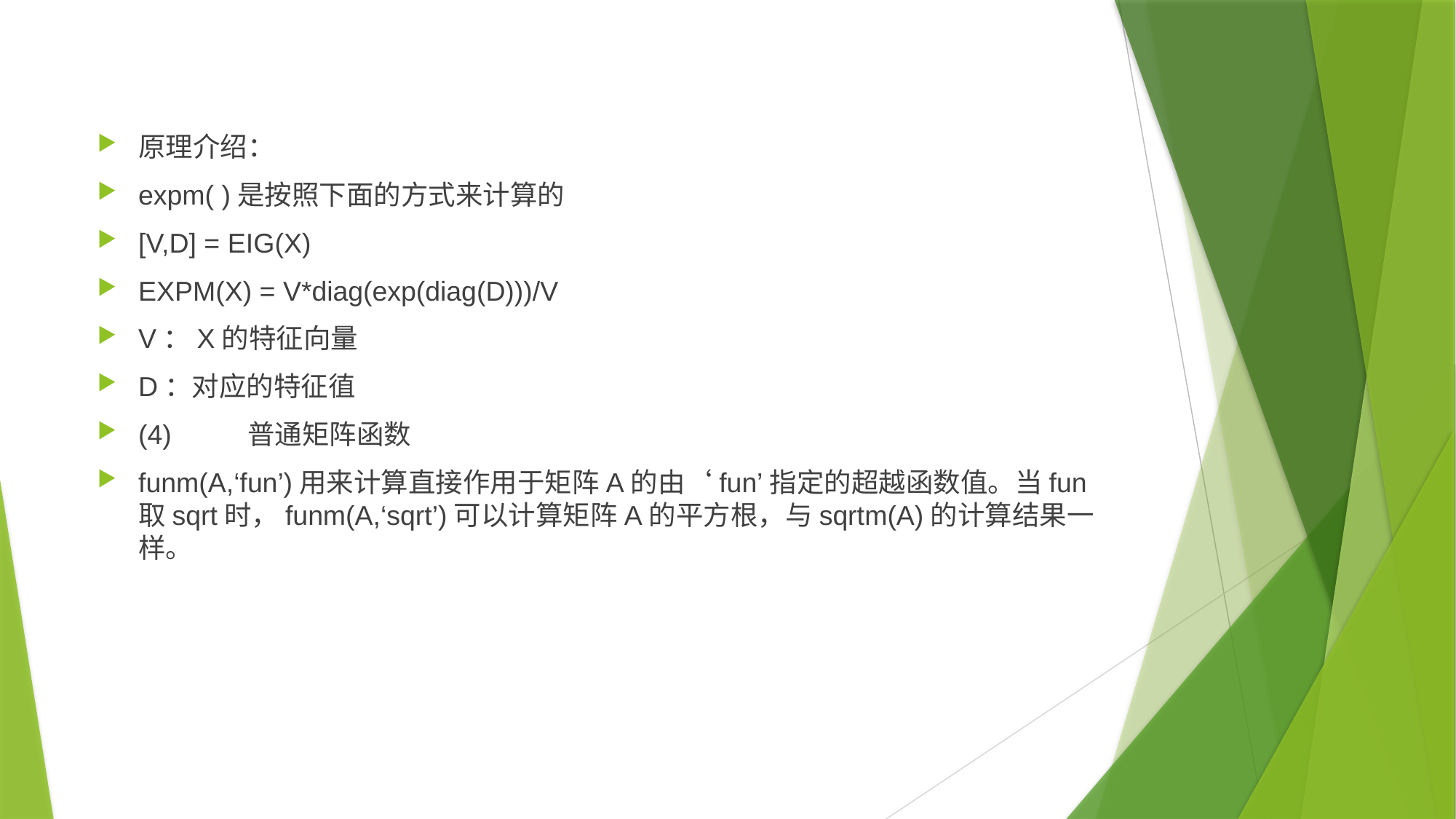

原理介绍：
expm( )是按照下面的方式来计算的
[V,D] = EIG(X)
EXPM(X) = V*diag(exp(diag(D)))/V
V：X的特征向量
D：对应的特征徝
(4)	普通矩阵函数
funm(A,‘fun’)用来计算直接作用于矩阵A的由‘fun’指定的超越函数值。当fun取sqrt时，funm(A,‘sqrt’)可以计算矩阵A的平方根，与sqrtm(A)的计算结果一样。